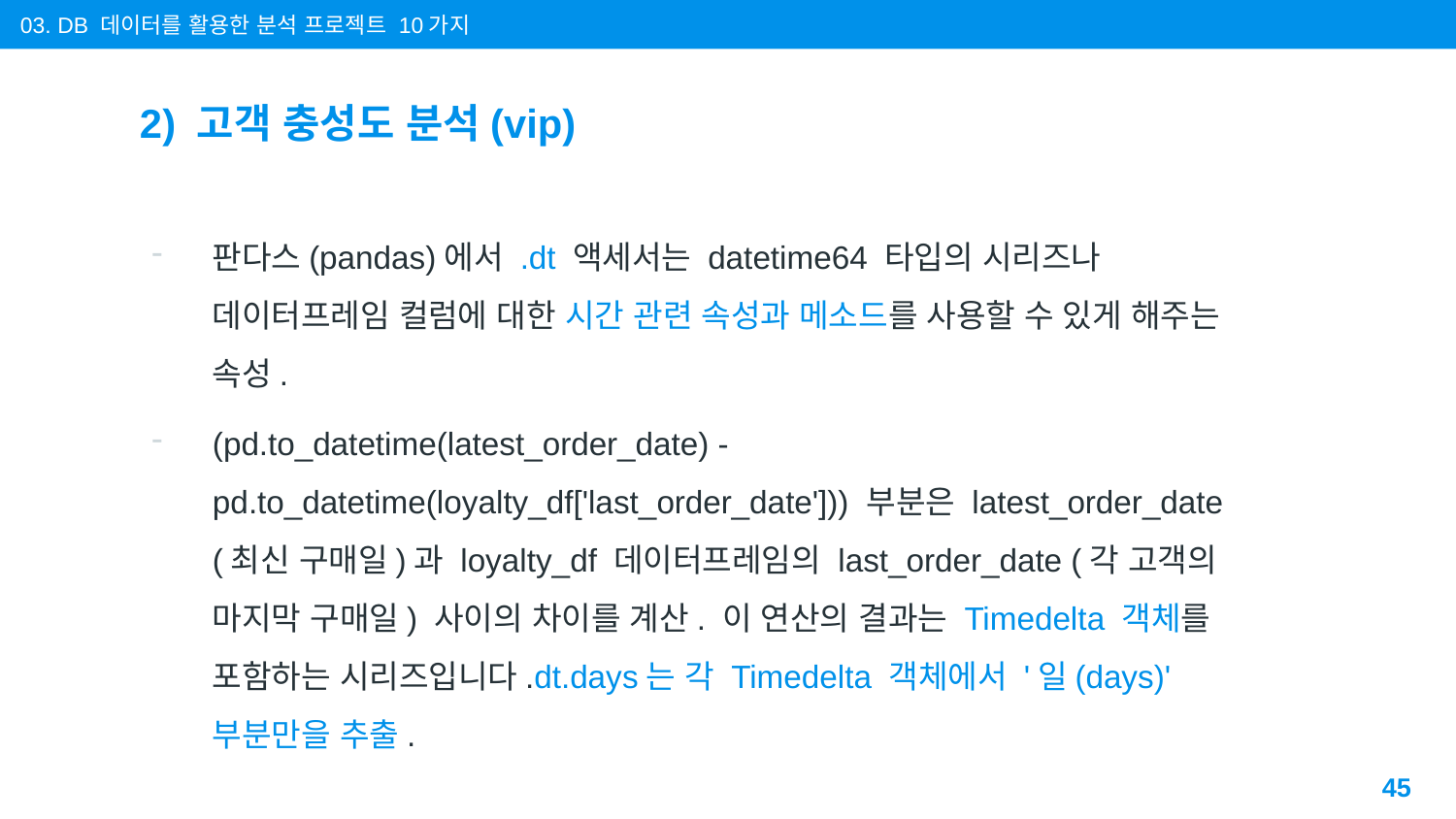

03. DB 데이터를 활용한 분석 프로젝트 10가지
# 2) 고객 충성도 분석(vip)
판다스(pandas)에서 .dt 액세서는 datetime64 타입의 시리즈나 데이터프레임 컬럼에 대한 시간 관련 속성과 메소드를 사용할 수 있게 해주는 속성.
(pd.to_datetime(latest_order_date) - pd.to_datetime(loyalty_df['last_order_date'])) 부분은 latest_order_date (최신 구매일)과 loyalty_df 데이터프레임의 last_order_date (각 고객의 마지막 구매일) 사이의 차이를 계산. 이 연산의 결과는 Timedelta 객체를 포함하는 시리즈입니다.dt.days는 각 Timedelta 객체에서 '일(days)' 부분만을 추출.
45